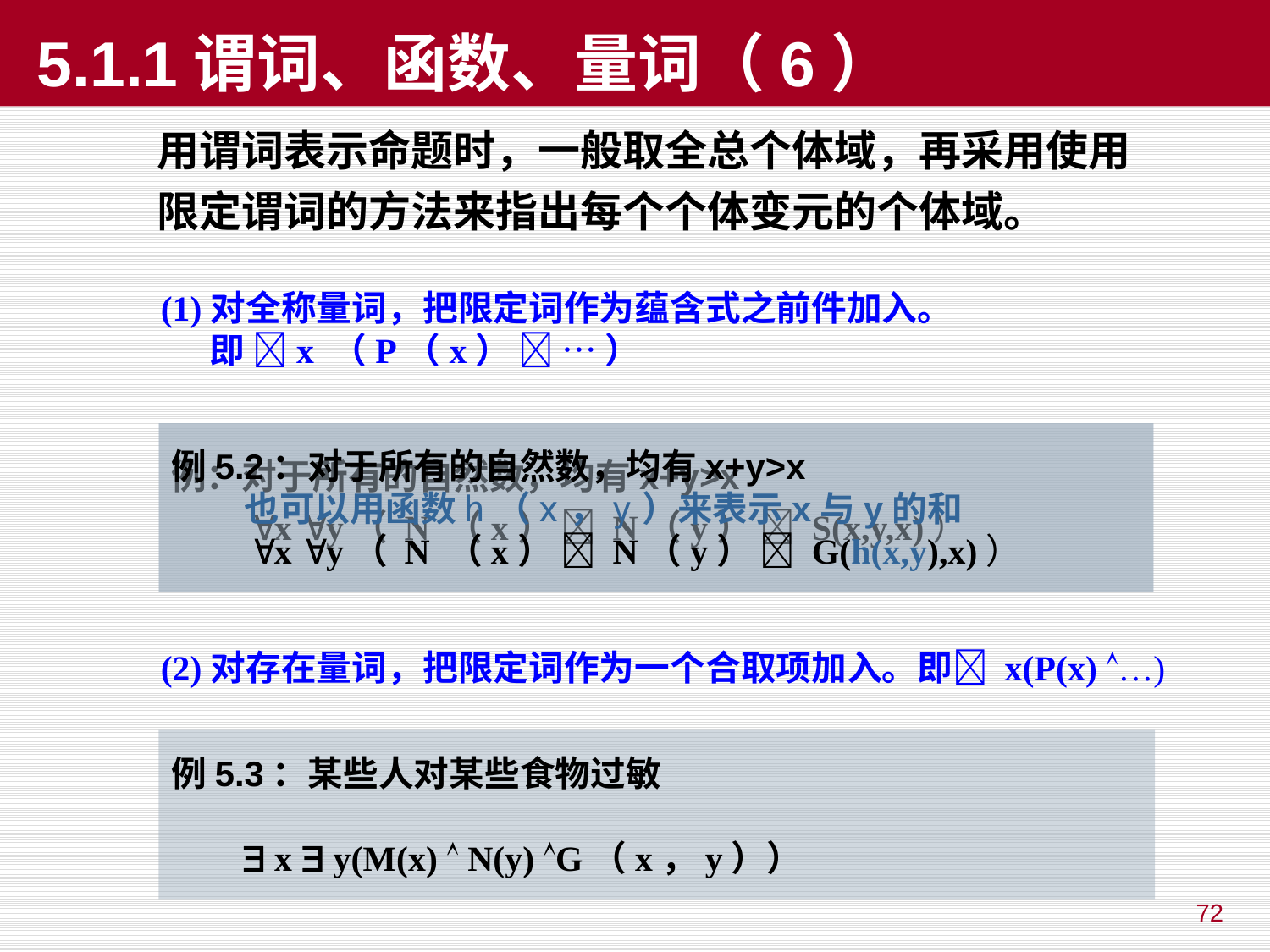

# 5.1.1谓词、函数、量词（6）
用谓词表示命题时，一般取全总个体域，再采用使用
限定谓词的方法来指出每个个体变元的个体域。
(1)对全称量词，把限定词作为蕴含式之前件加入。
     即 ∀x （P（x） → … ）
例：对于所有的自然数，均有x+y>x

        ∀x ∀y（ N （x） ∧ N（y） → S(x,y,x)）
例5.2：对于所有的自然数，均有x+y>x
        也可以用函数h（x，y）来表示x与y的和
        ∀x ∀y（ N （x） ∧ N（y） → G(h(x,y),x)）
(2)对存在量词，把限定词作为一个合取项加入。即∃ x(P(x) ∧…)
例5.3：某些人对某些食物过敏

        ∃ x ∃ y(M(x) ∧ N(y) ∧G（x，y））
72